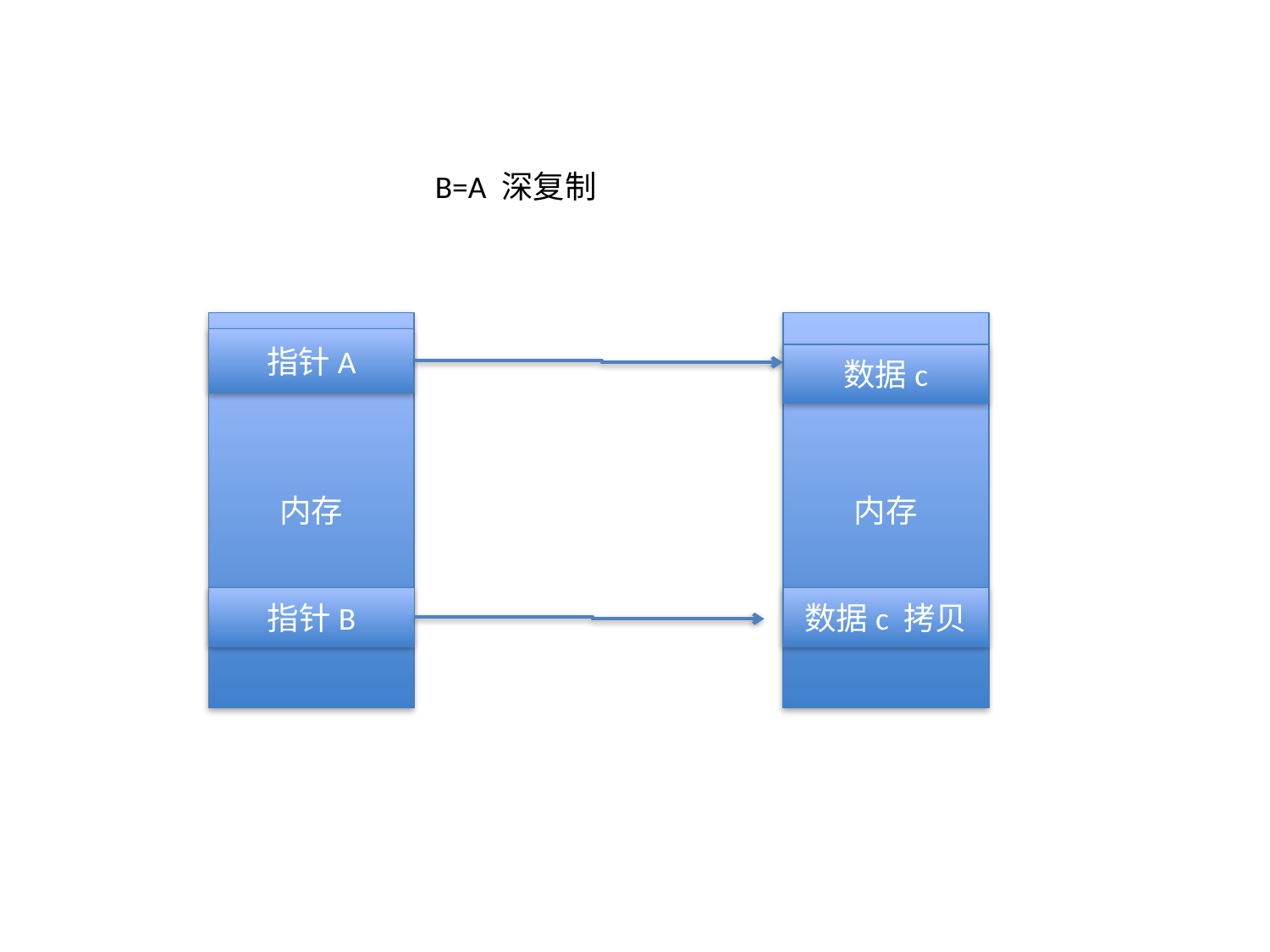

B=A 深复制
内存
内存
指针A
数据c
指针B
数据c 拷贝